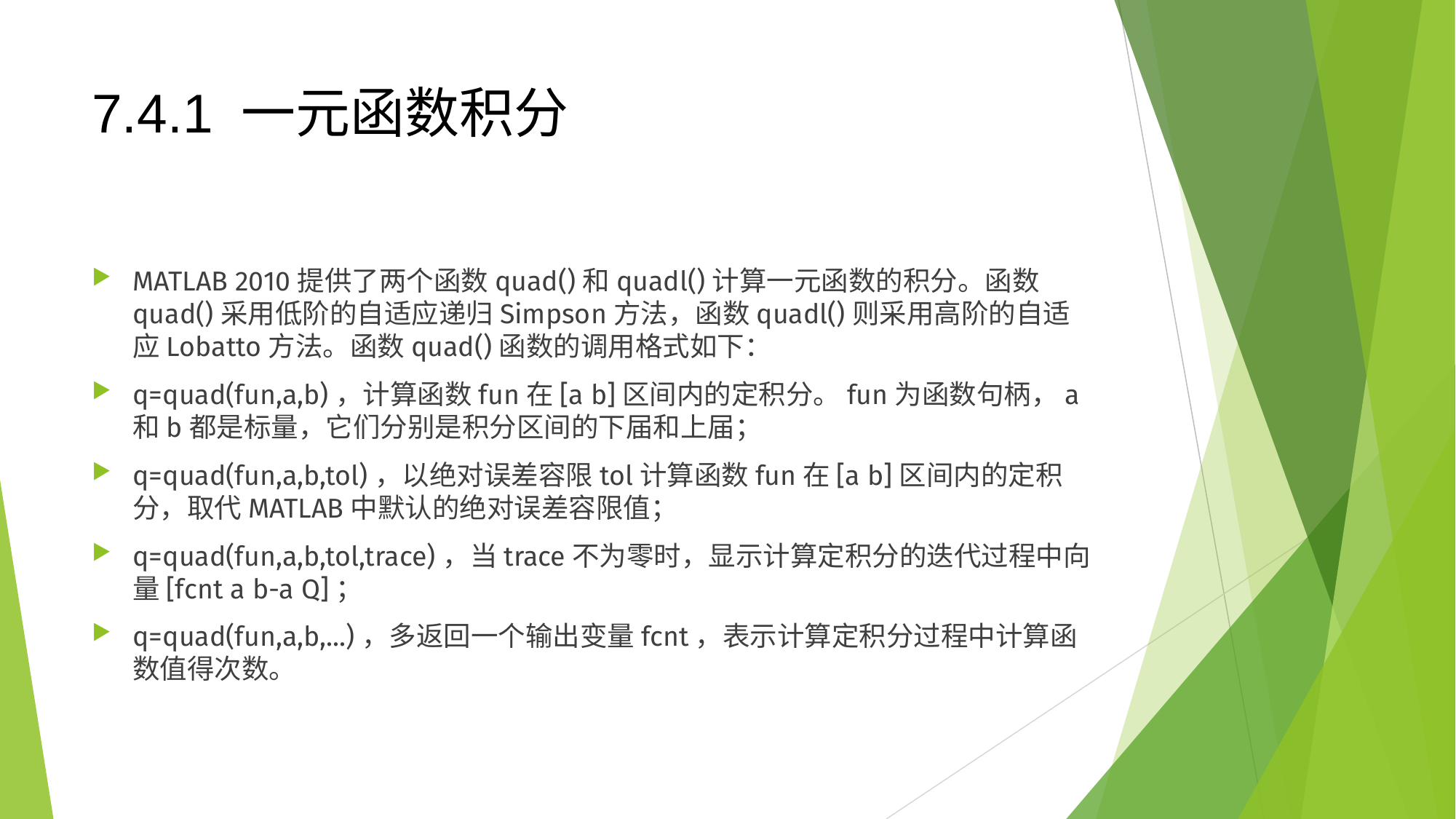

7.4.1 一元函数积分
MATLAB 2010提供了两个函数quad()和quadl()计算一元函数的积分。函数quad()采用低阶的自适应递归Simpson方法，函数quadl()则采用高阶的自适应Lobatto方法。函数quad()函数的调用格式如下：
q=quad(fun,a,b)，计算函数fun在[a b]区间内的定积分。fun为函数句柄，a和b都是标量，它们分别是积分区间的下届和上届；
q=quad(fun,a,b,tol)，以绝对误差容限tol计算函数fun在[a b]区间内的定积分，取代MATLAB中默认的绝对误差容限值；
q=quad(fun,a,b,tol,trace)，当trace不为零时，显示计算定积分的迭代过程中向量[fcnt a b-a Q]；
q=quad(fun,a,b,...)，多返回一个输出变量fcnt，表示计算定积分过程中计算函数值得次数。